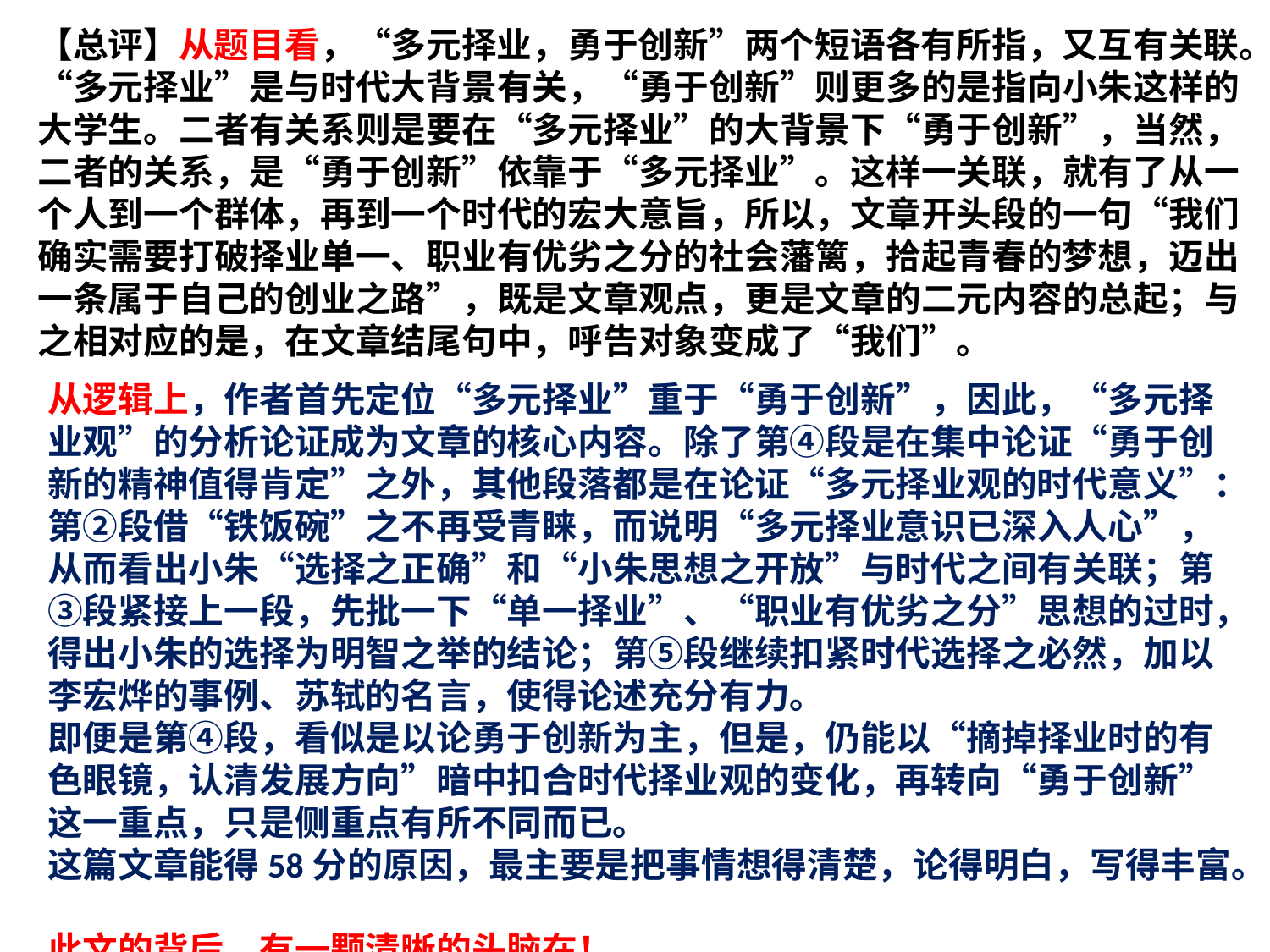

【总评】从题目看，“多元择业，勇于创新”两个短语各有所指，又互有关联。“多元择业”是与时代大背景有关，“勇于创新”则更多的是指向小朱这样的大学生。二者有关系则是要在“多元择业”的大背景下“勇于创新”，当然，二者的关系，是“勇于创新”依靠于“多元择业”。这样一关联，就有了从一个人到一个群体，再到一个时代的宏大意旨，所以，文章开头段的一句“我们确实需要打破择业单一、职业有优劣之分的社会藩篱，拾起青春的梦想，迈出一条属于自己的创业之路”，既是文章观点，更是文章的二元内容的总起；与之相对应的是，在文章结尾句中，呼告对象变成了“我们”。
从逻辑上，作者首先定位“多元择业”重于“勇于创新”，因此，“多元择业观”的分析论证成为文章的核心内容。除了第④段是在集中论证“勇于创新的精神值得肯定”之外，其他段落都是在论证“多元择业观的时代意义”：第②段借“铁饭碗”之不再受青睐，而说明“多元择业意识已深入人心”，从而看出小朱“选择之正确”和“小朱思想之开放”与时代之间有关联；第③段紧接上一段，先批一下“单一择业”、“职业有优劣之分”思想的过时，得出小朱的选择为明智之举的结论；第⑤段继续扣紧时代选择之必然，加以李宏烨的事例、苏轼的名言，使得论述充分有力。
即便是第④段，看似是以论勇于创新为主，但是，仍能以“摘掉择业时的有色眼镜，认清发展方向”暗中扣合时代择业观的变化，再转向“勇于创新”这一重点，只是侧重点有所不同而已。
这篇文章能得58分的原因，最主要是把事情想得清楚，论得明白，写得丰富。
此文的背后，有一颗清晰的头脑在！